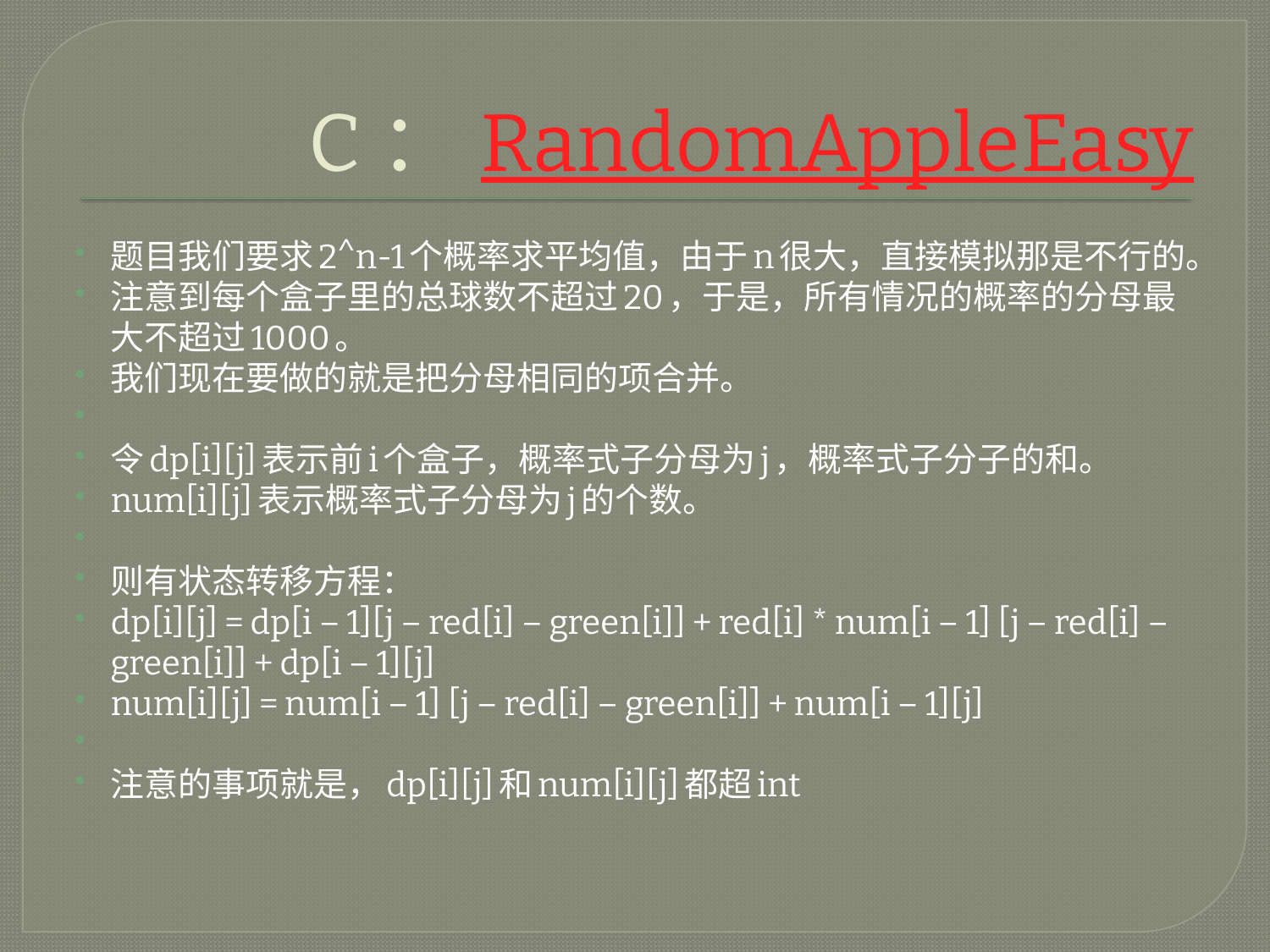

# C：RandomAppleEasy
题目我们要求2^n-1个概率求平均值，由于n很大，直接模拟那是不行的。
注意到每个盒子里的总球数不超过20，于是，所有情况的概率的分母最大不超过1000。
我们现在要做的就是把分母相同的项合并。

令dp[i][j]表示前i个盒子，概率式子分母为j，概率式子分子的和。
num[i][j]表示概率式子分母为j的个数。

则有状态转移方程：
dp[i][j] = dp[i – 1][j – red[i] – green[i]] + red[i] * num[i – 1] [j – red[i] – green[i]] + dp[i – 1][j]
num[i][j] = num[i – 1] [j – red[i] – green[i]] + num[i – 1][j]

注意的事项就是，dp[i][j]和num[i][j]都超int